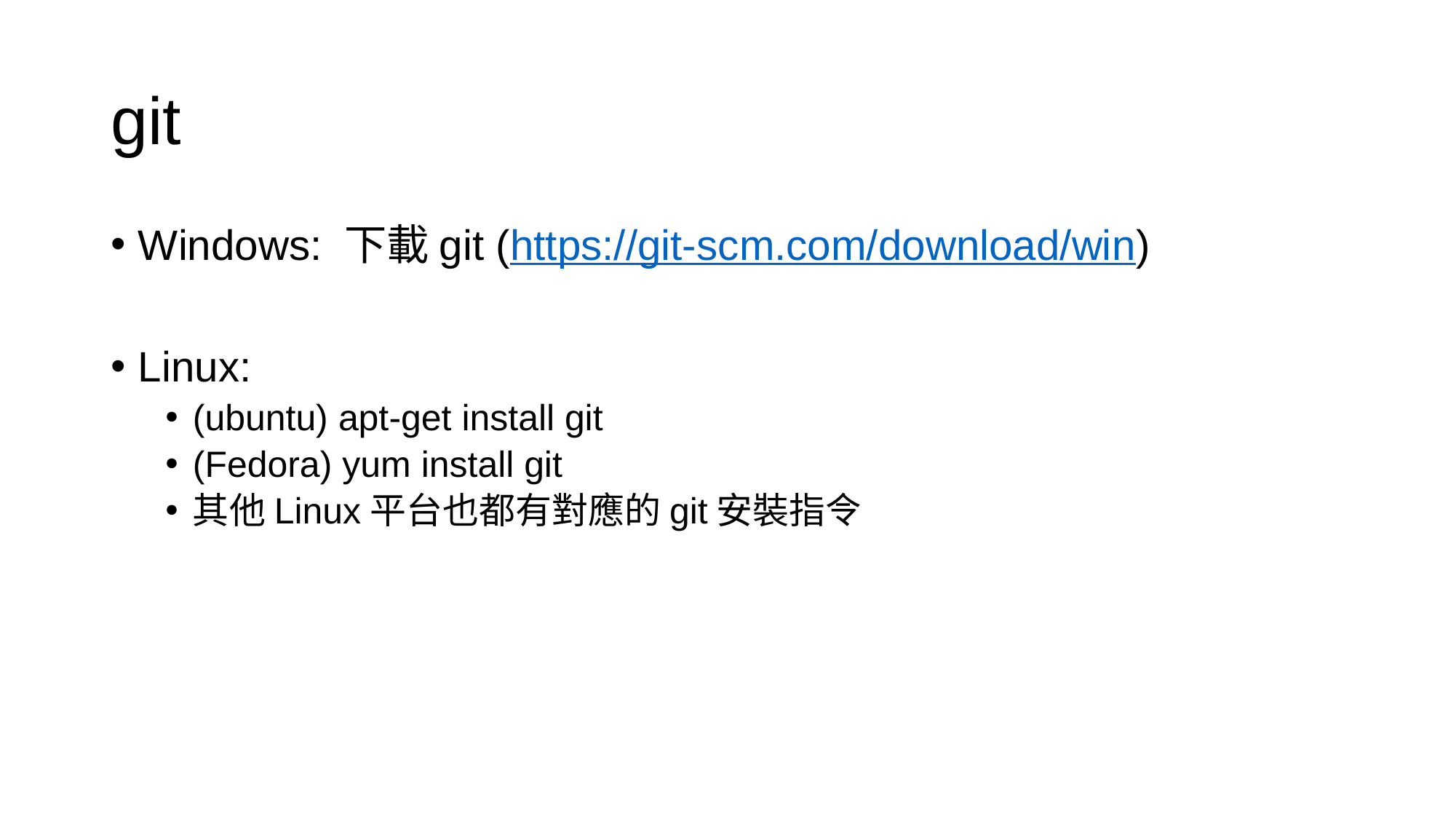

# git
Windows: 下載git (https://git-scm.com/download/win)

Linux:
(ubuntu) apt-get install git
(Fedora) yum install git
其他Linux平台也都有對應的git安裝指令